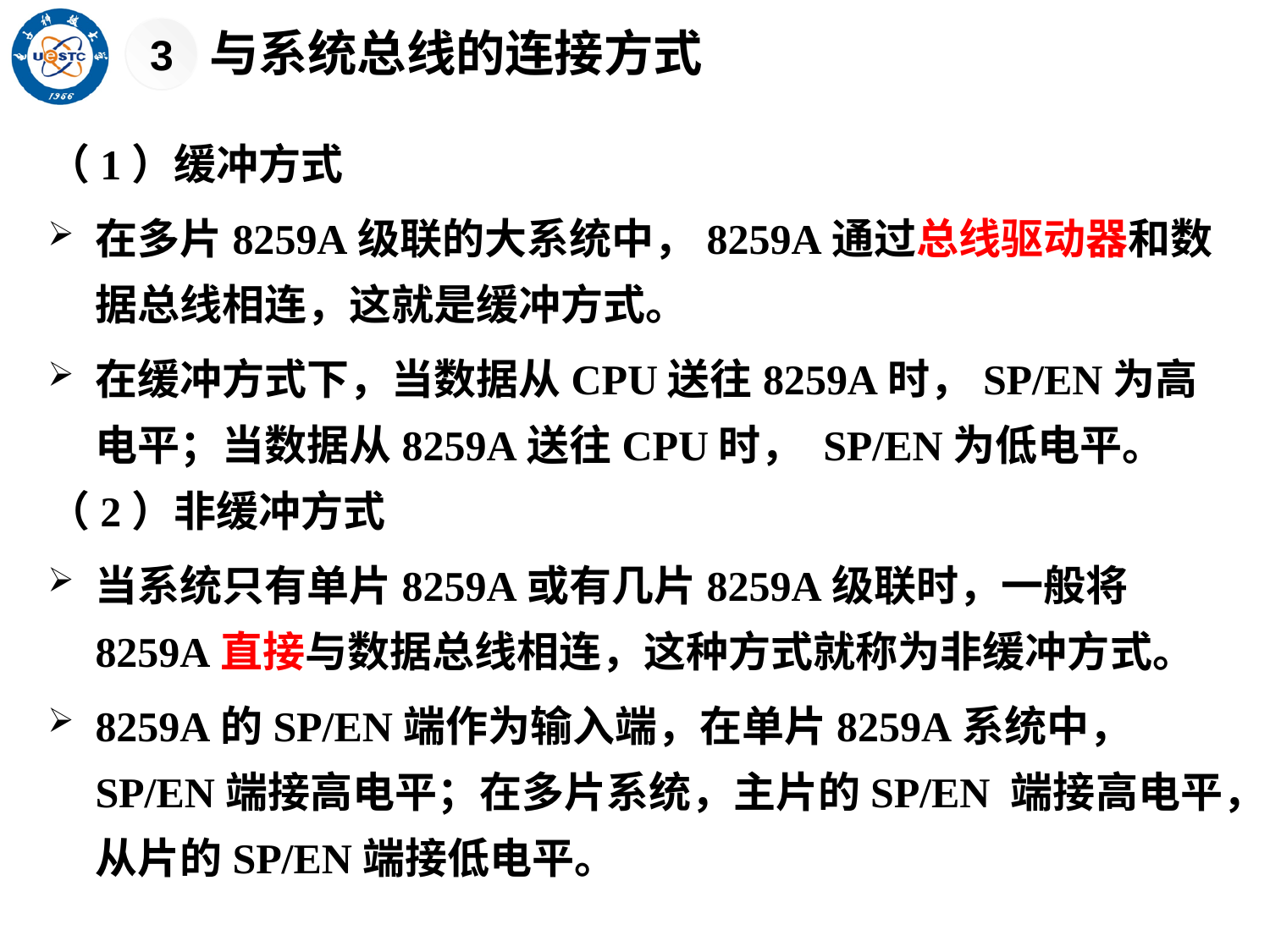

与系统总线的连接方式

3
（1）缓冲方式
在多片8259A级联的大系统中，8259A通过总线驱动器和数据总线相连，这就是缓冲方式。
在缓冲方式下，当数据从CPU送往8259A时，SP/EN为高电平；当数据从8259A送往CPU时， SP/EN为低电平。
（2）非缓冲方式
当系统只有单片8259A或有几片8259A级联时，一般将8259A直接与数据总线相连，这种方式就称为非缓冲方式。
8259A的SP/EN端作为输入端，在单片8259A系统中， SP/EN端接高电平；在多片系统，主片的SP/EN 端接高电平，从片的SP/EN端接低电平。